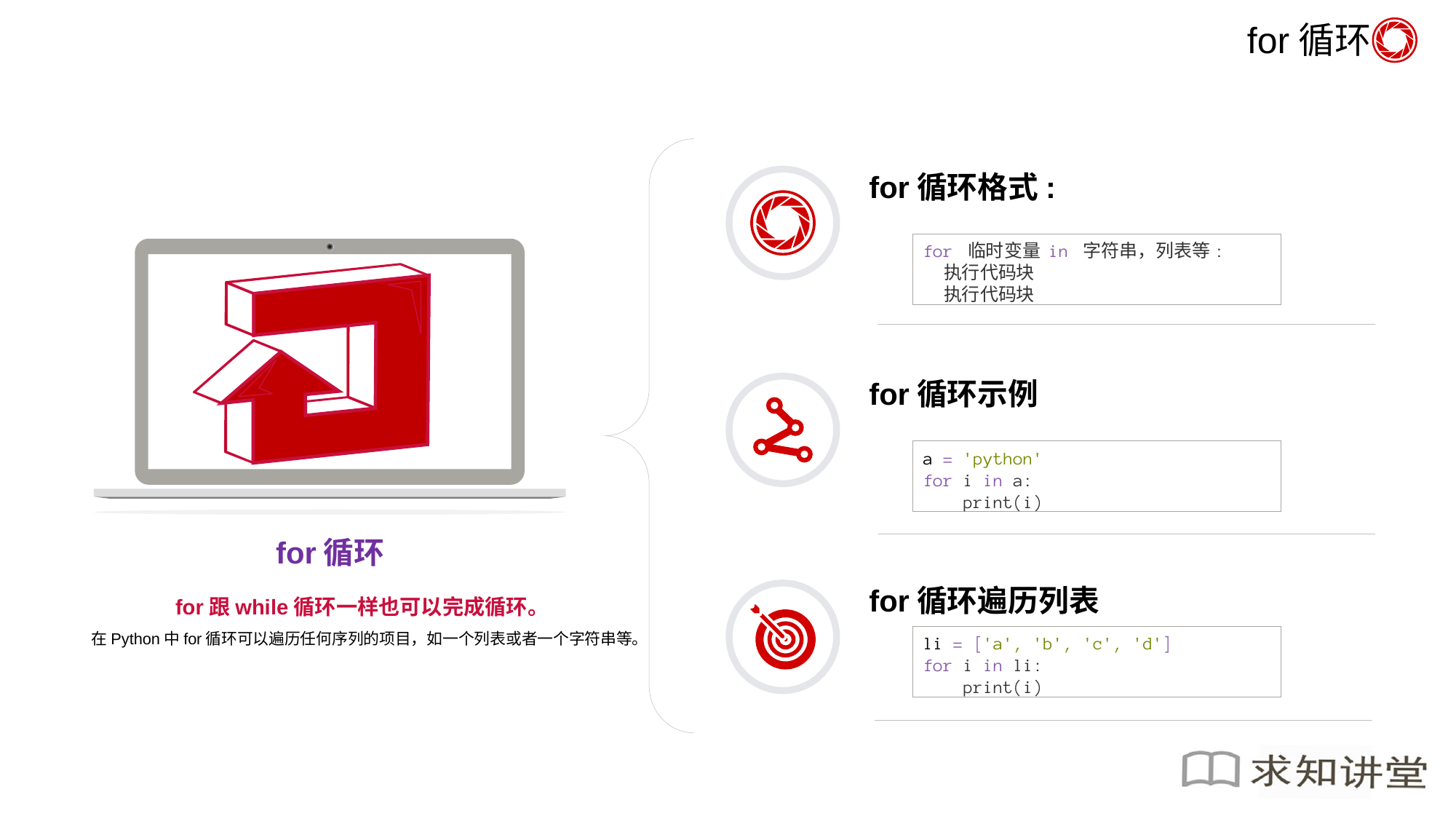

for循环

for循环格式:

for循环示例

for循环
for循环遍历列表

for跟while循环一样也可以完成循环。
在Python中for循环可以遍历任何序列的项目，如一个列表或者一个字符串等。
for 临时变量 in 字符串，列表等:
    执行代码块
    执行代码块

a = 'python'
for i in a:
    print(i)
li = ['a', 'b', 'c', 'd']
for i in li:
    print(i)